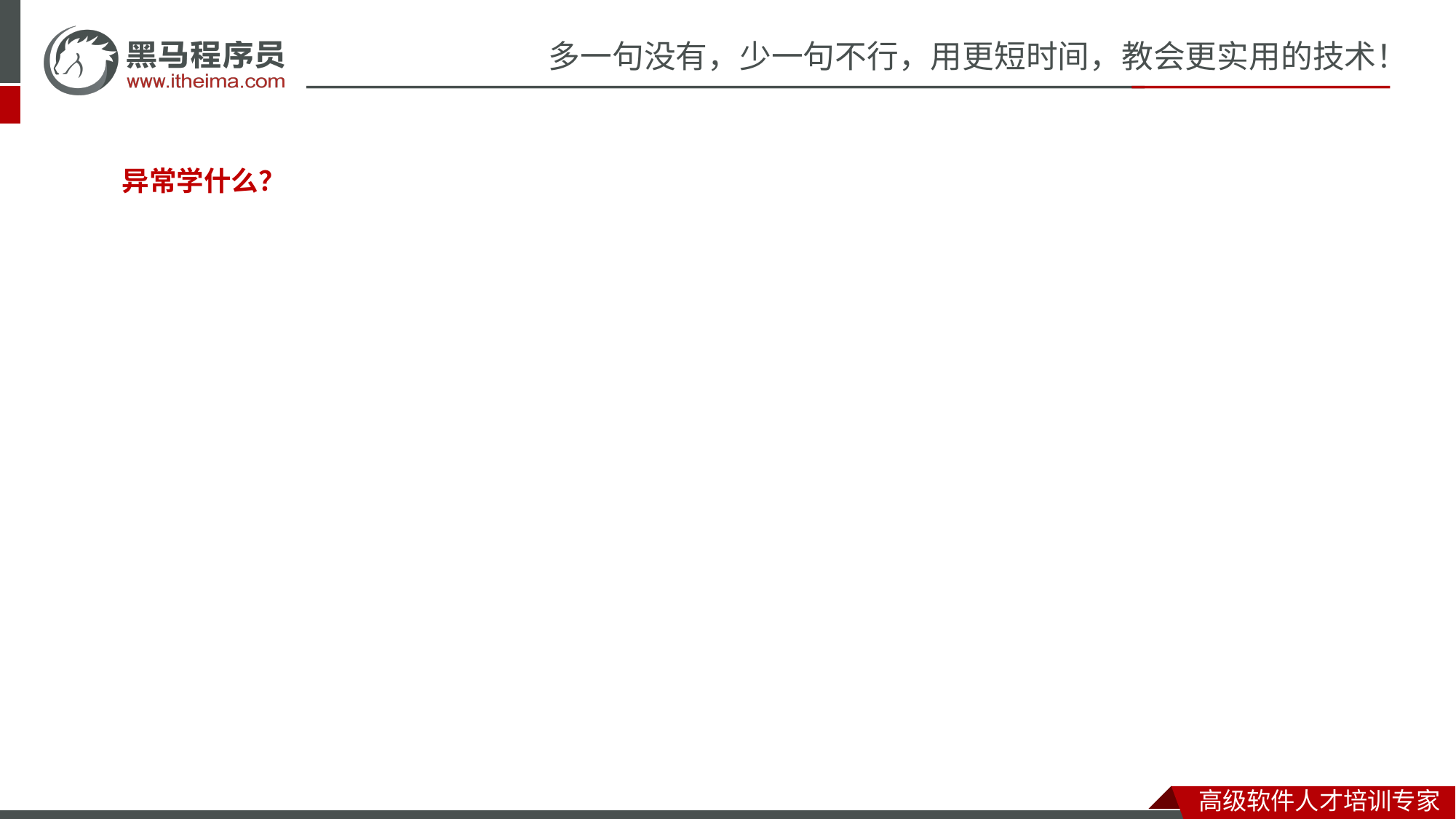

能够看懂异常信息
了解异常体系结构和分类
异常学什么？
自定义异常
掌握异常的两种处理方式